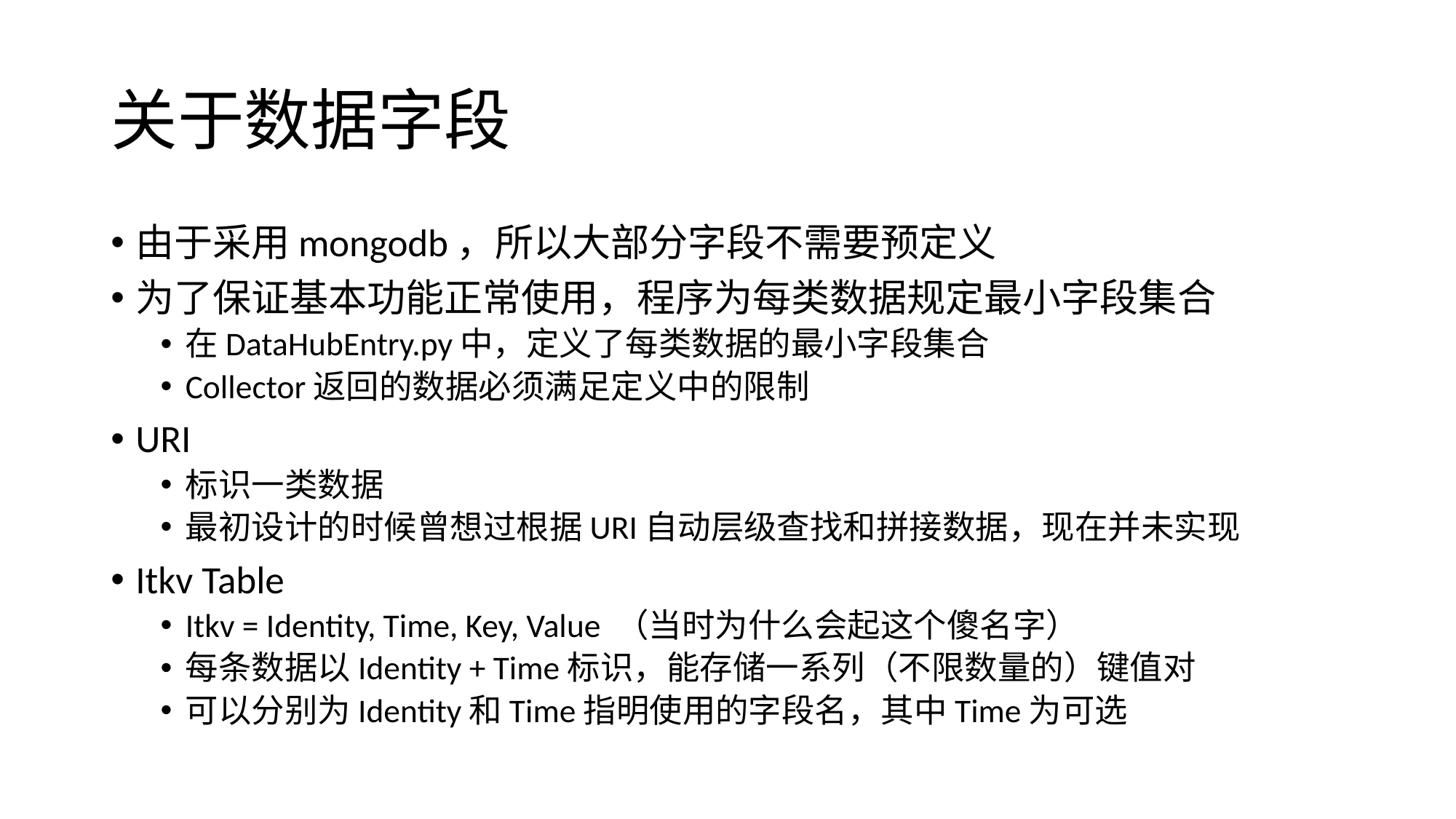

# 关于数据字段
由于采用mongodb，所以大部分字段不需要预定义
为了保证基本功能正常使用，程序为每类数据规定最小字段集合
在DataHubEntry.py中，定义了每类数据的最小字段集合
Collector返回的数据必须满足定义中的限制
URI
标识一类数据
最初设计的时候曾想过根据URI自动层级查找和拼接数据，现在并未实现
Itkv Table
Itkv = Identity, Time, Key, Value （当时为什么会起这个傻名字）
每条数据以Identity + Time标识，能存储一系列（不限数量的）键值对
可以分别为Identity和Time指明使用的字段名，其中Time为可选